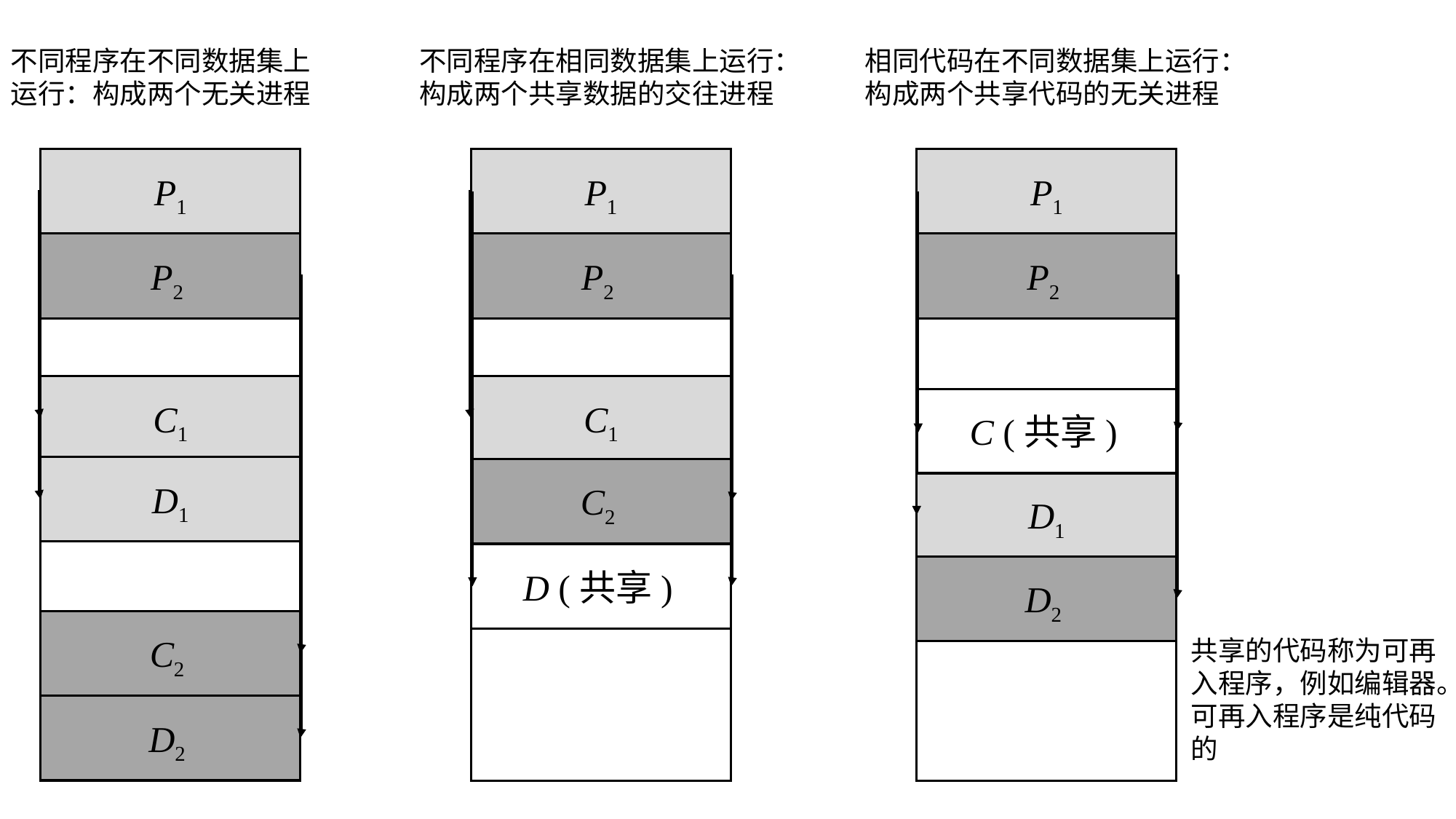

不同程序在不同数据集上运行：构成两个无关进程

P1

P2

C1

D1

C2

D2
不同程序在相同数据集上运行：构成两个共享数据的交往进程

P1

P2

C1

C2

D (共享)
相同代码在不同数据集上运行：构成两个共享代码的无关进程

P1

P2

C (共享)

D1

D2
共享的代码称为可再入程序，例如编辑器。可再入程序是纯代码的